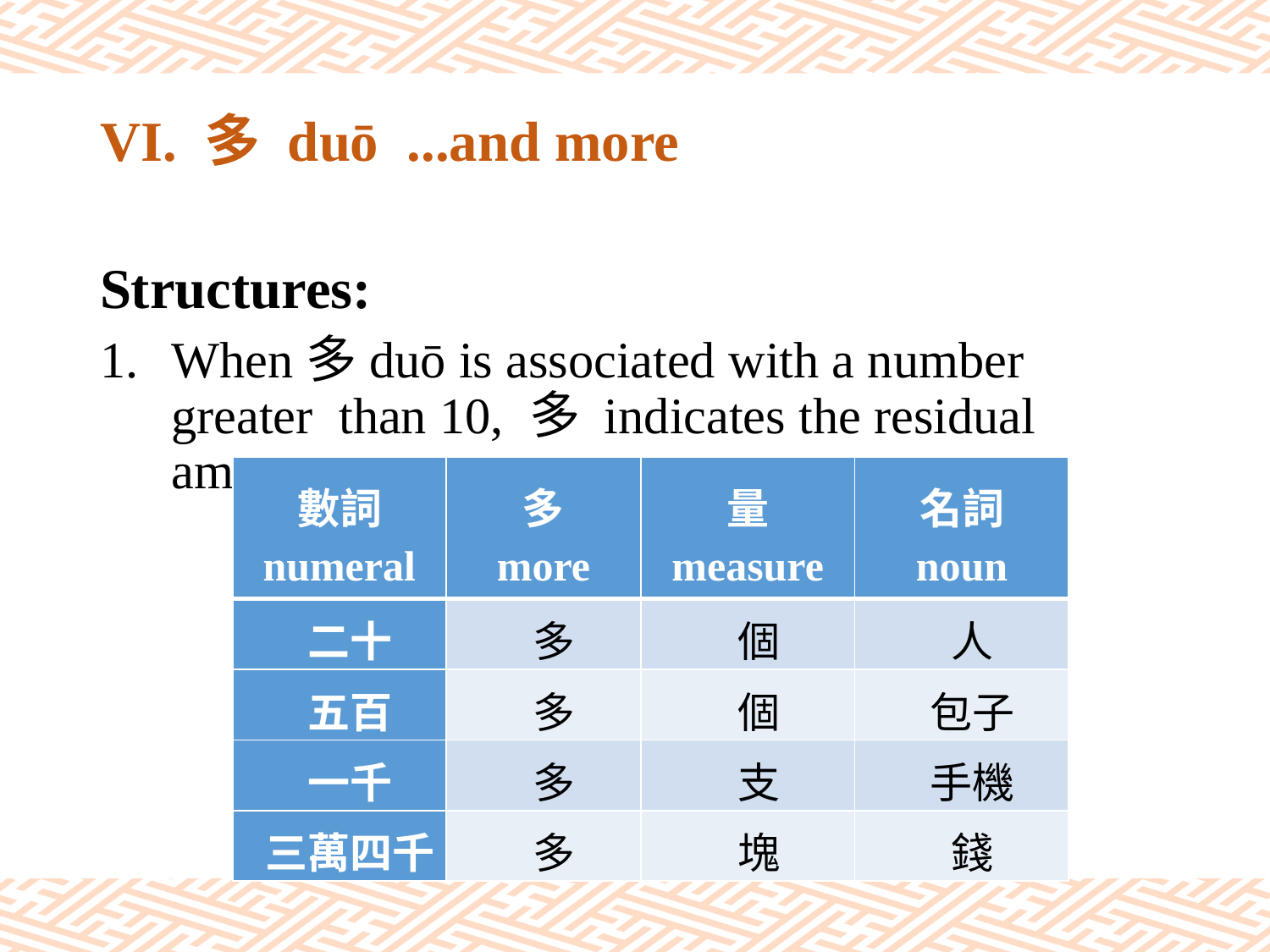

# VI. 多 duō  ...and more
Structures:
When多duō is associated with a number greater  than 10, 多 indicates the residual amount.
| 數詞 numeral | 多 more | 量 measure | 名詞 noun |
| --- | --- | --- | --- |
| 二十 | 多 | 個 | 人 |
| 五百 | 多 | 個 | 包子 |
| 一千 | 多 | 支 | 手機 |
| 三萬四千 | 多 | 塊 | 錢 |